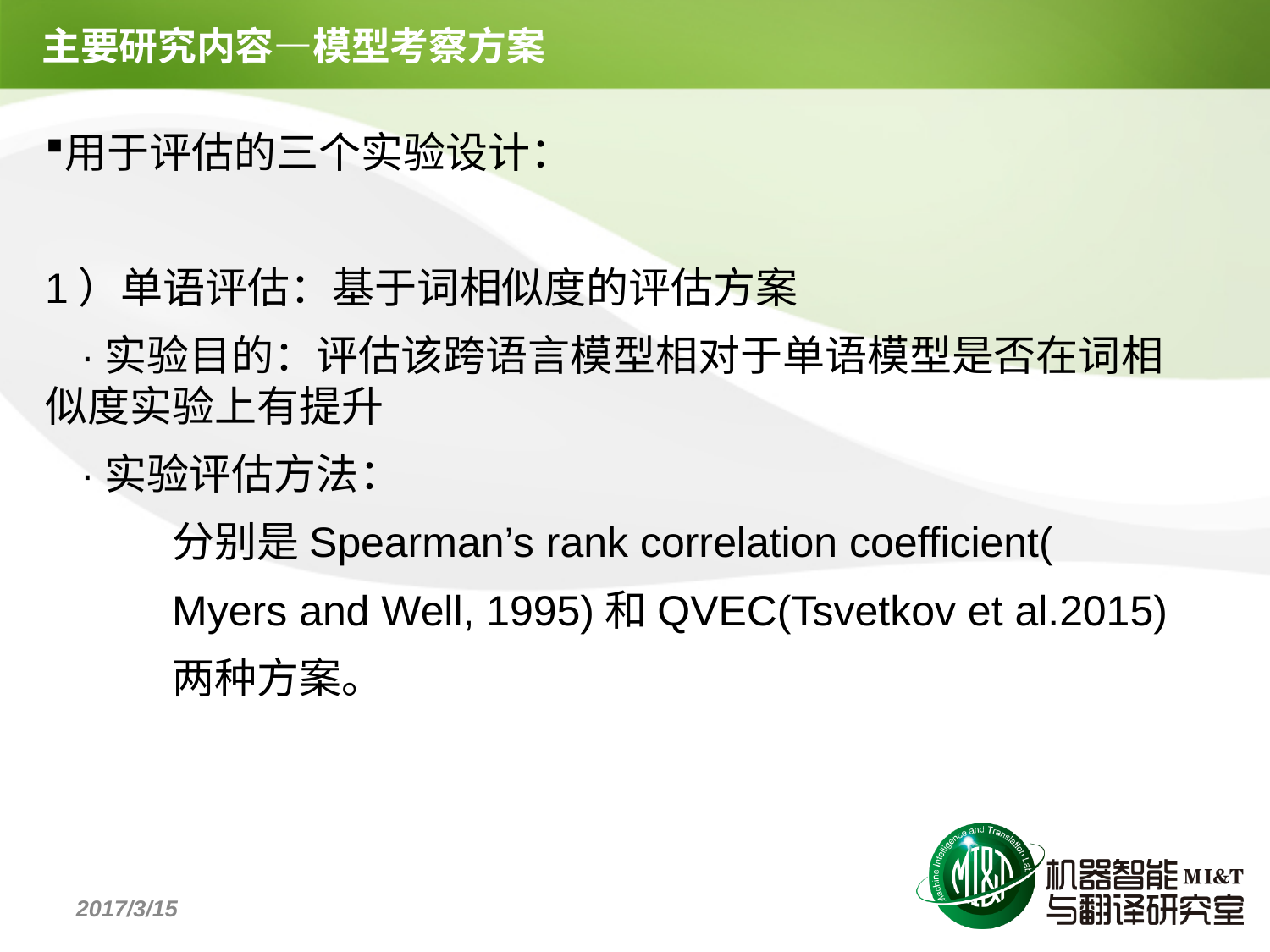

# 主要研究内容—模型考察方案
用于评估的三个实验设计：

1）单语评估：基于词相似度的评估方案
   ·实验目的：评估该跨语言模型相对于单语模型是否在词相似度实验上有提升
   ·实验评估方法：
	分别是Spearman’s rank correlation coefficient(
	Myers and Well, 1995)和QVEC(Tsvetkov et al.2015)
	两种方案。

2017/3/15